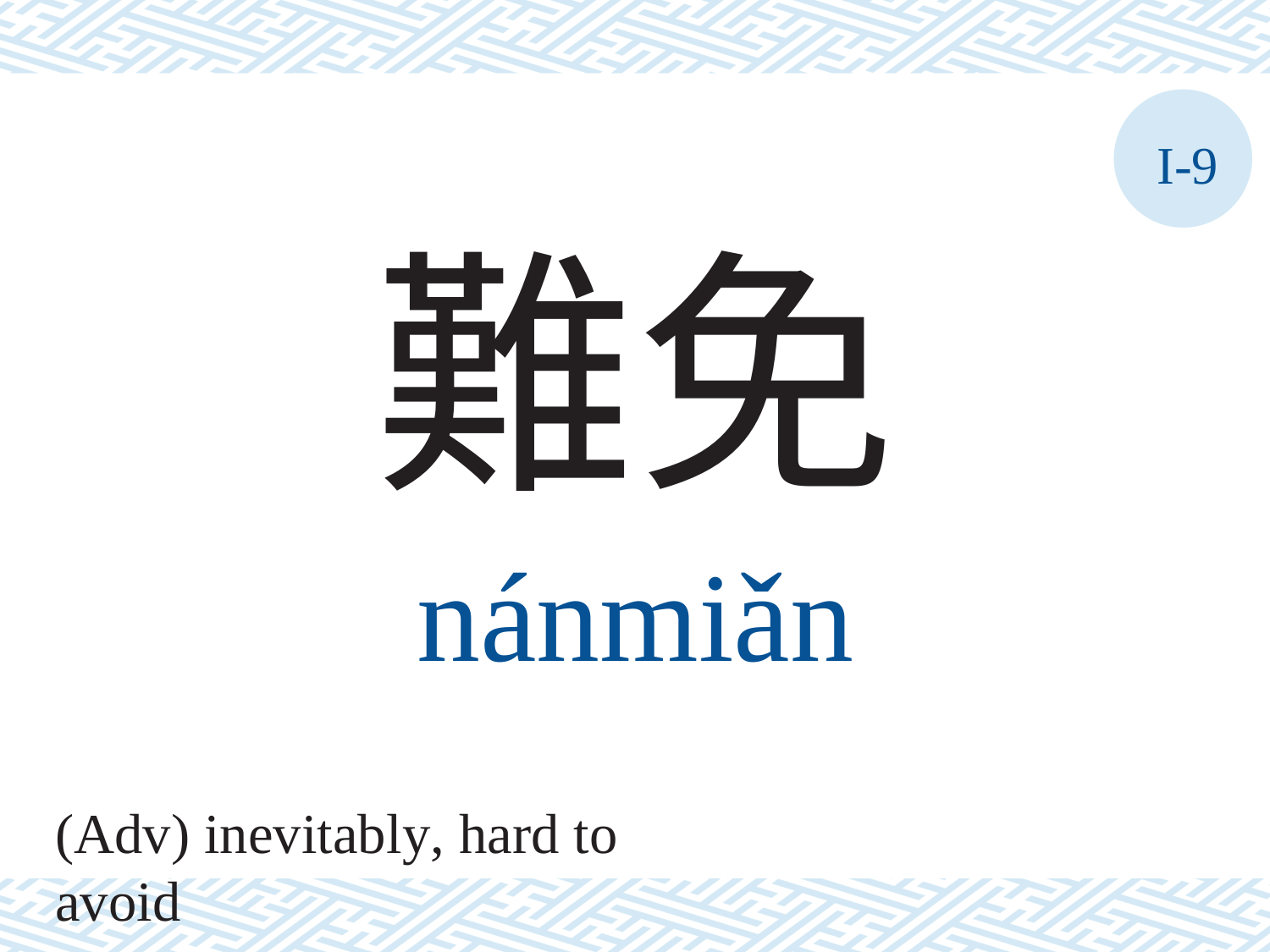

I-9
難免
nánmiǎn
(Adv) inevitably, hard to avoid